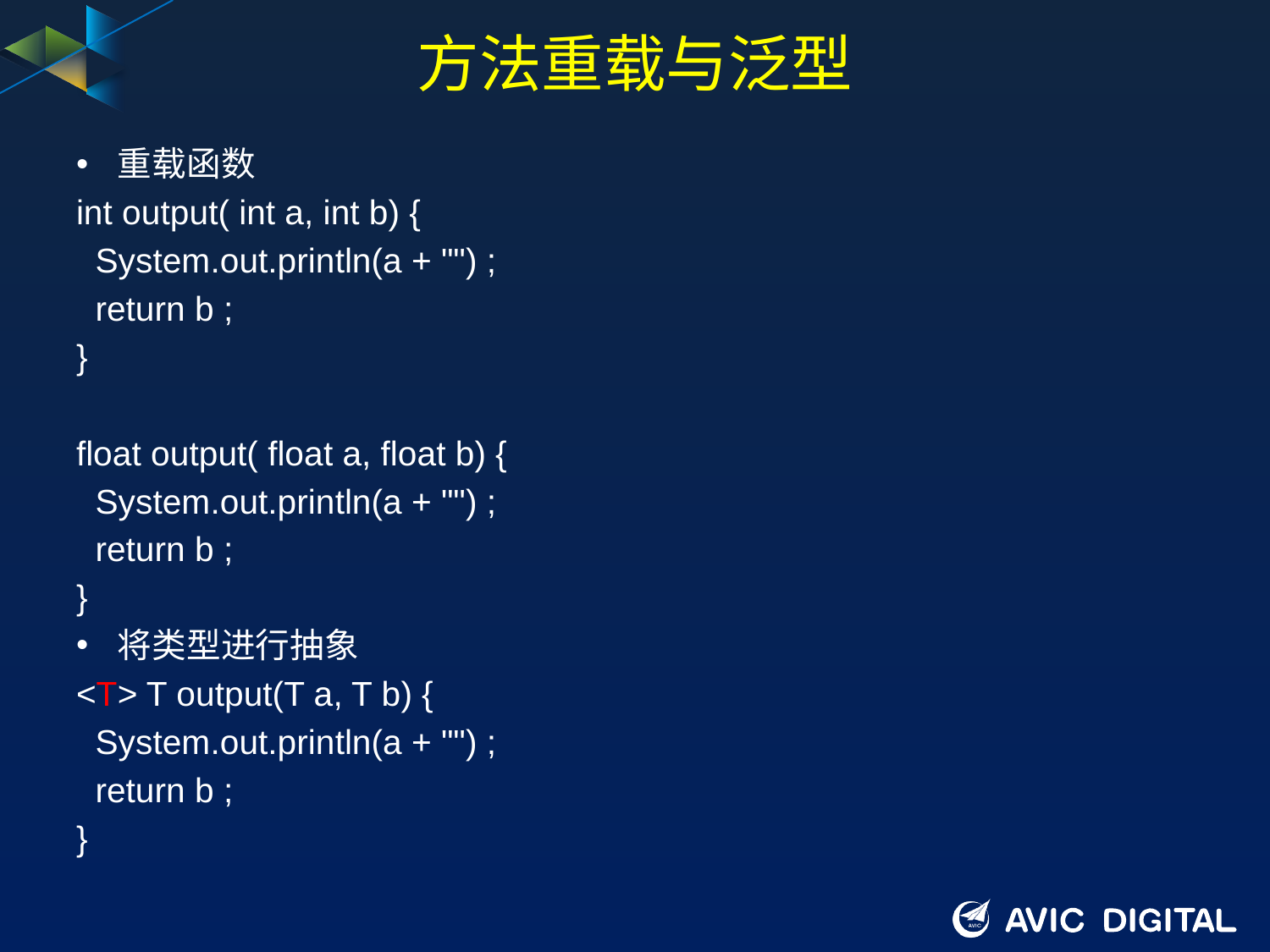

# 方法重载与泛型
重载函数
int output( int a, int b) {
  System.out.println(a + "") ;
  return b ;
}

float output( float a, float b) {
  System.out.println(a + "") ;
  return b ;
}
将类型进行抽象
<T> T output(T a, T b) {
  System.out.println(a + "") ;
  return b ;
}